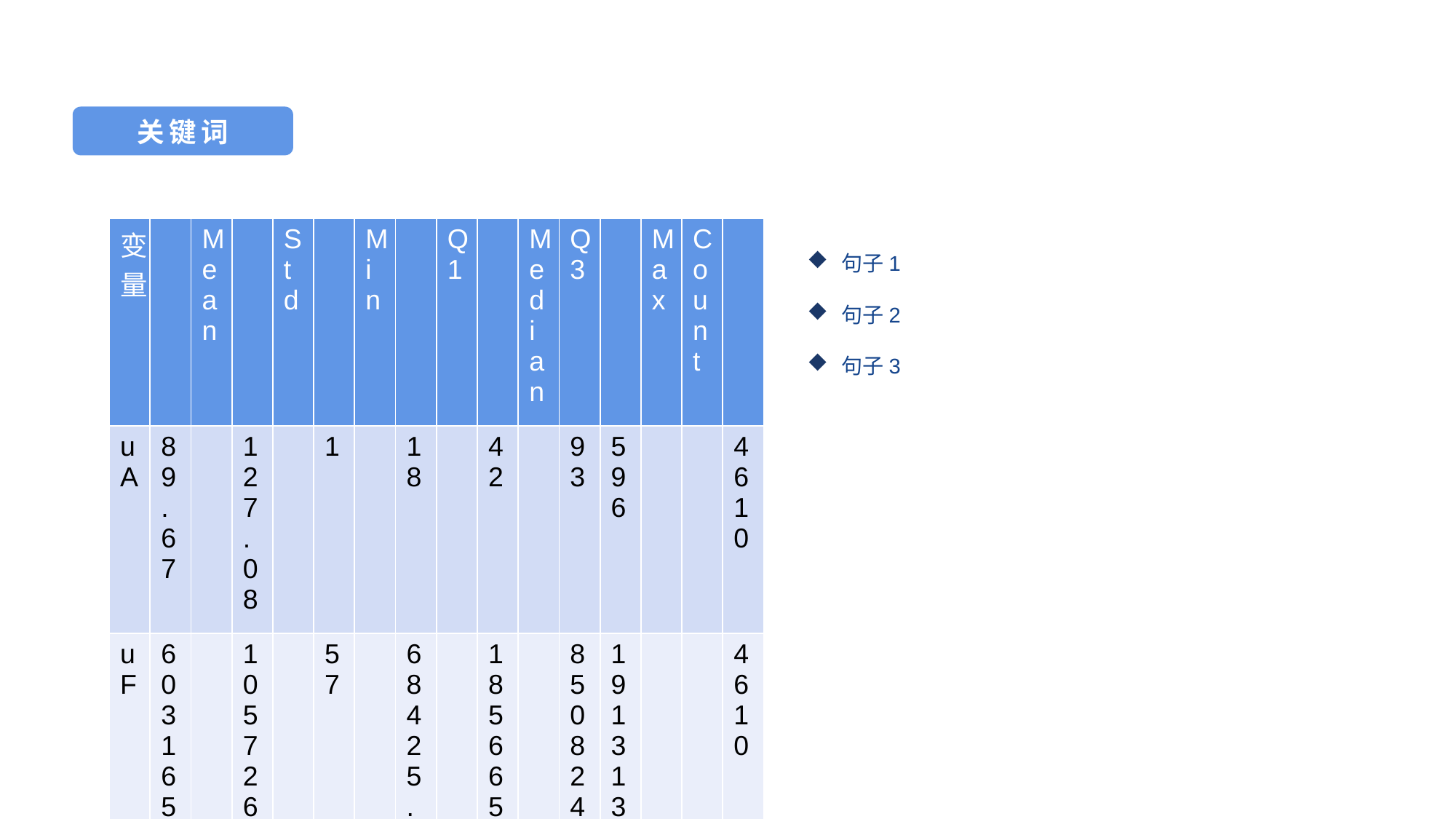

关键词
| 变量 |  | Mean |  | Std |  | Min |  | Q1 |  | Median | Q3 |  | Max | Count |  |
| --- | --- | --- | --- | --- | --- | --- | --- | --- | --- | --- | --- | --- | --- | --- | --- |
| uA | 89.67 |  | 127.08 |  | 1 |  | 18 |  | 42 |  | 93 | 596 |  |  | 4610 |
| uF | 603165.14 |  | 1057262.87 |  | 57 |  | 68425.25 |  | 185665.5 |  | 850824 | 19131367 |  |  | 4610 |
| uT | 25010.63 |  | 42102.56 |  | 56 |  | 3579 |  | 10093 |  | 25087 | 244969 |  |  | 4610 |
| uAG | 12.42 |  | 1.84 |  | -1 |  | 12 |  | 12 |  | 14 | 16 |  |  | 4610 |
句子1
句子2
句子3
图标题